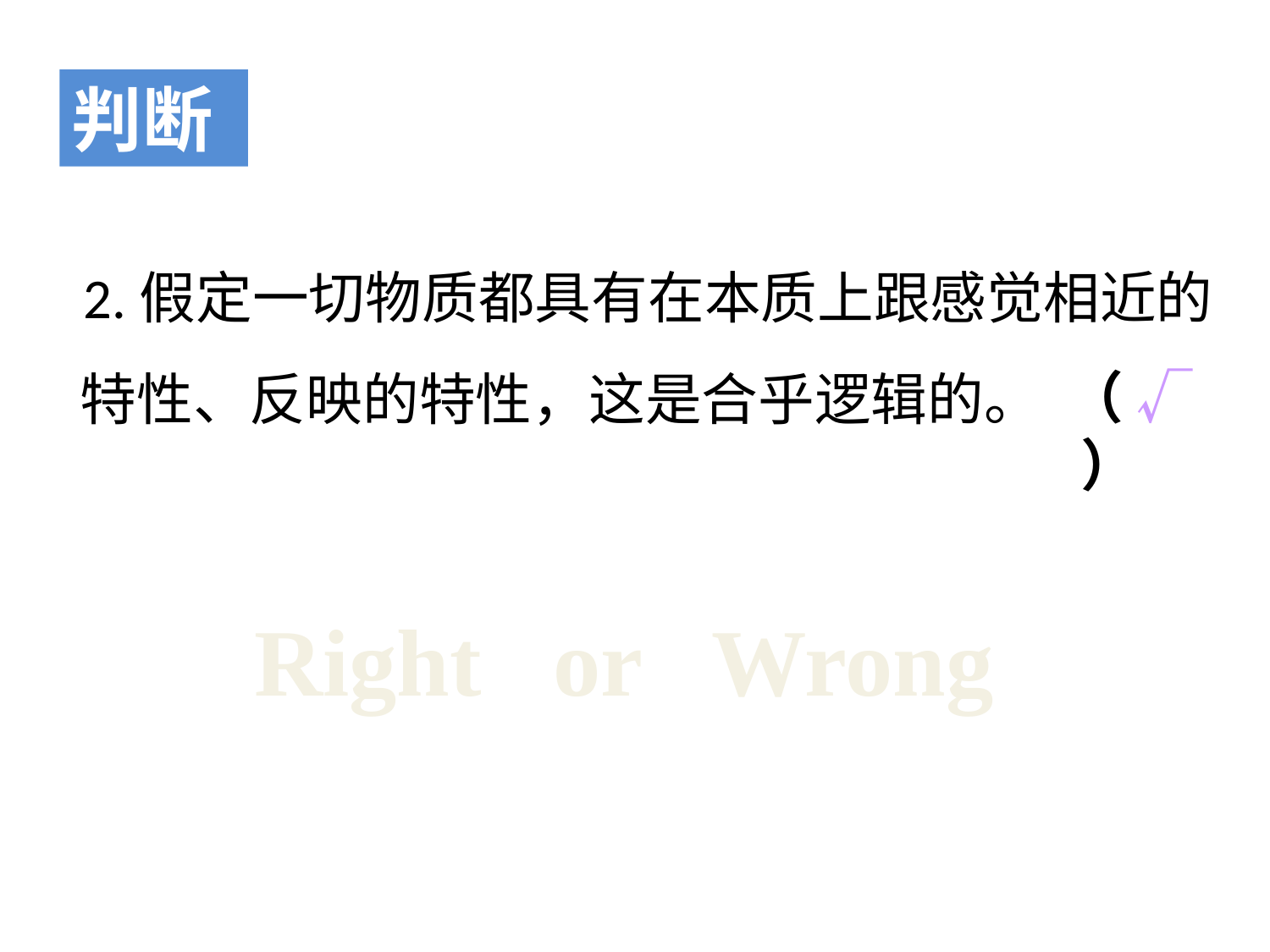

判断
    2.假定一切物质都具有在本质上跟感觉相近的特性、反映的特性，这是合乎逻辑的。
（ √ ）

Right   or   Wrong